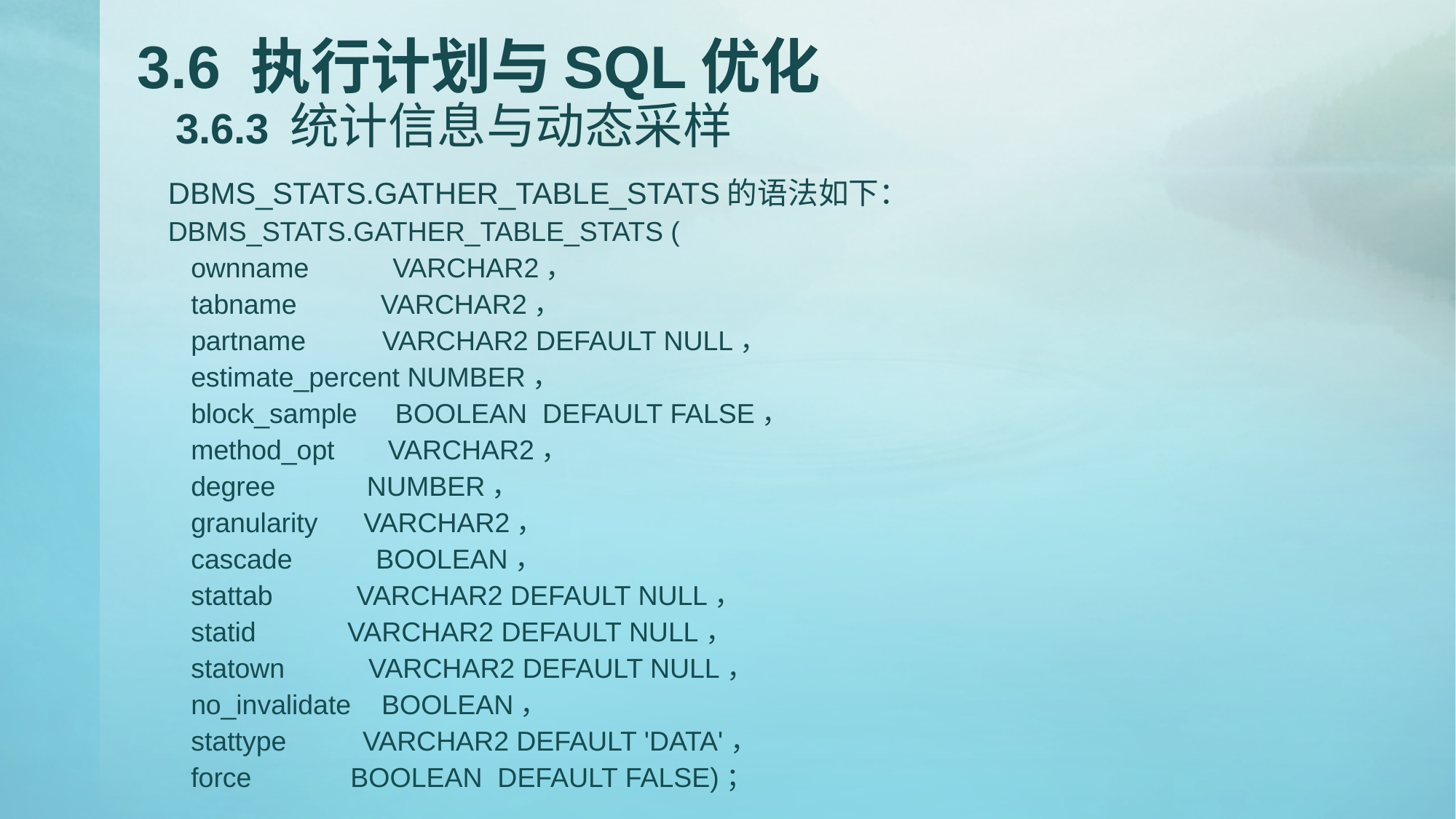

# 3.6 执行计划与SQL优化 3.6.3 统计信息与动态采样
DBMS_STATS.GATHER_TABLE_STATS的语法如下：
DBMS_STATS.GATHER_TABLE_STATS (
   ownname           VARCHAR2，
   tabname           VARCHAR2，
   partname          VARCHAR2 DEFAULT NULL，
   estimate_percent NUMBER，
   block_sample     BOOLEAN  DEFAULT FALSE，
   method_opt       VARCHAR2，
   degree            NUMBER，
   granularity      VARCHAR2，
   cascade           BOOLEAN，
   stattab           VARCHAR2 DEFAULT NULL，
   statid            VARCHAR2 DEFAULT NULL，
   statown           VARCHAR2 DEFAULT NULL，
   no_invalidate    BOOLEAN，
   stattype          VARCHAR2 DEFAULT 'DATA'，
   force             BOOLEAN  DEFAULT FALSE)；